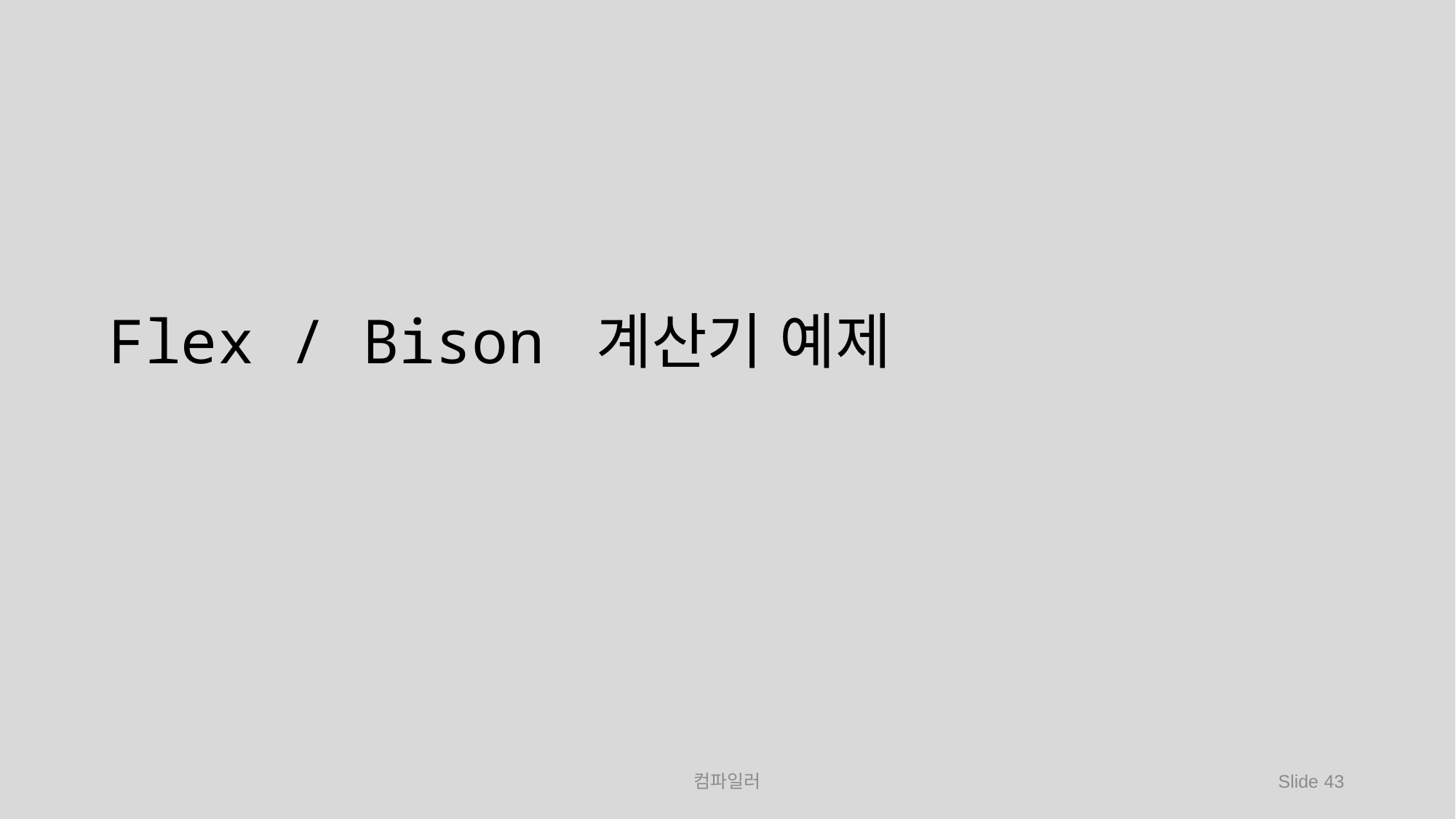

Flex / Bison 계산기 예제
컴파일러
Slide 43